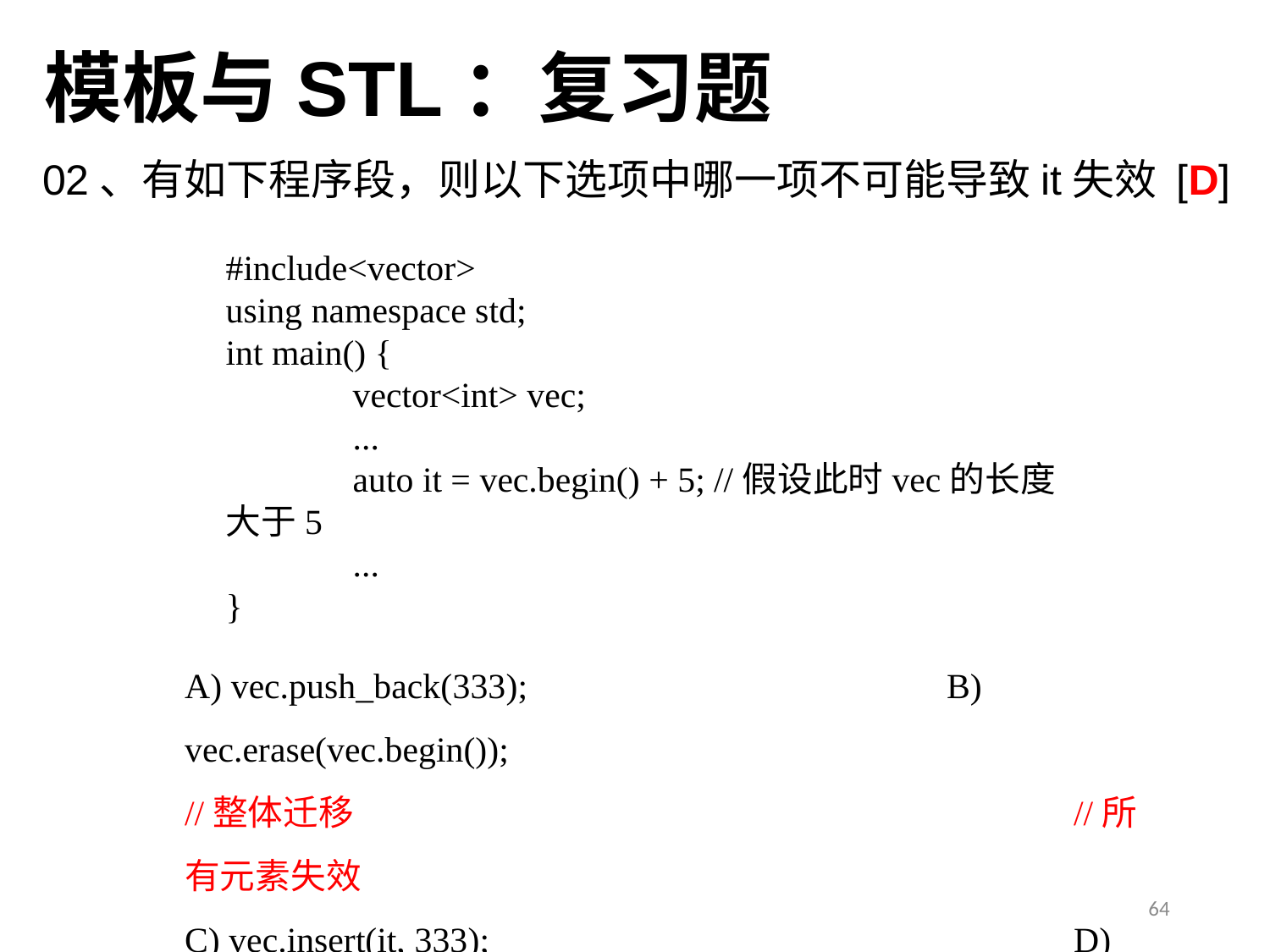

模板与STL：复习题
02、有如下程序段，则以下选项中哪一项不可能导致it失效 [D]
#include<vector>
using namespace std;
int main() {
	vector<int> vec;
	...
	auto it = vec.begin() + 5; //假设此时vec的长度大于5
	...
}

A) vec.push_back(333);				B) vec.erase(vec.begin());
//整体迁移						//所有元素失效
C) vec.insert(it, 333);					D) vec[5] = 333;
//位置2及之后元素失效
64